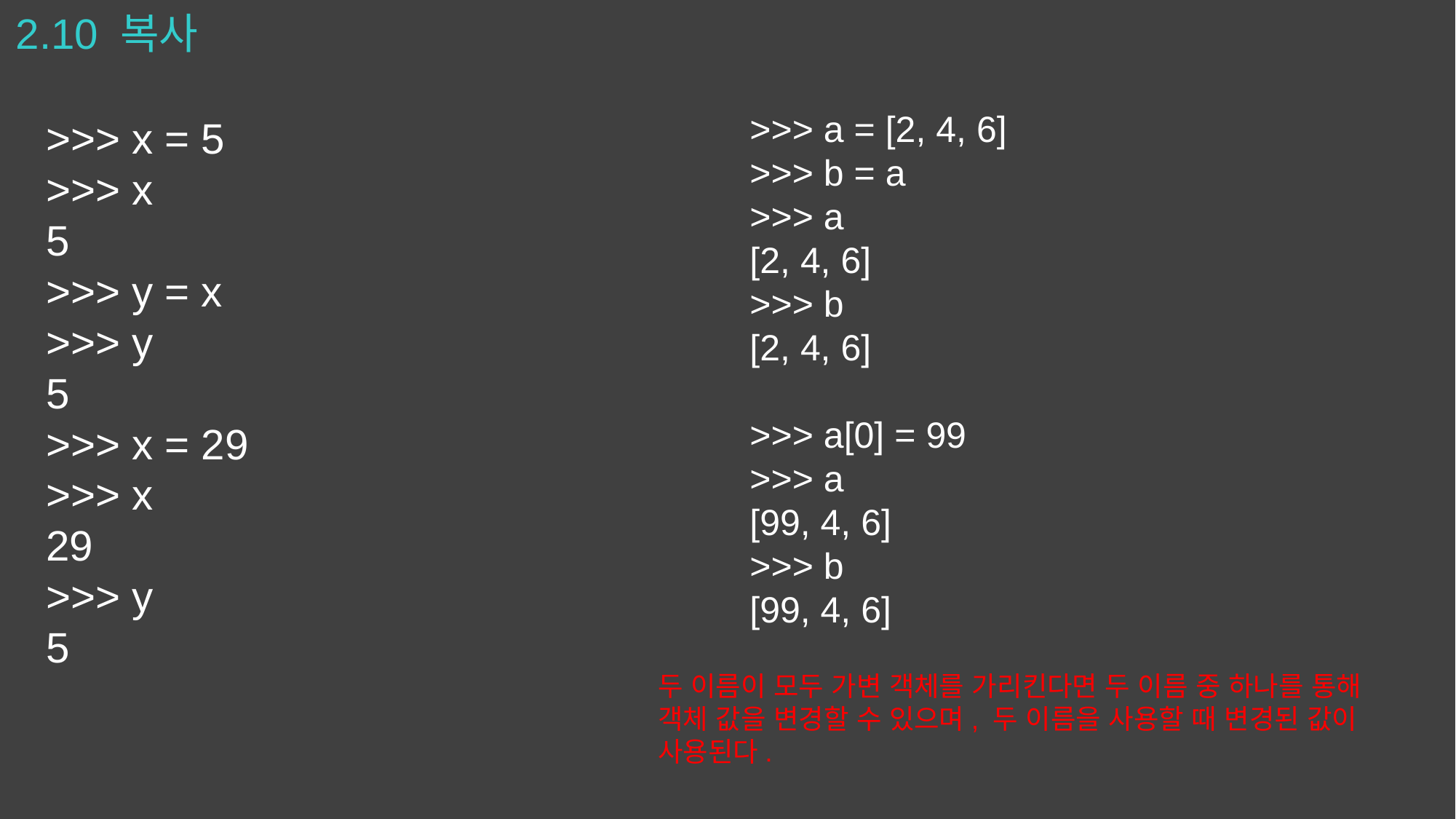

# 2.10 복사
>>> a = [2, 4, 6]
>>> b = a
>>> a
[2, 4, 6]
>>> b
[2, 4, 6]

>>> a[0] = 99
>>> a
[99, 4, 6]
>>> b
[99, 4, 6]

>>> x = 5
>>> x
5
>>> y = x
>>> y
5
>>> x = 29
>>> x
29
>>> y
5
두 이름이 모두 가변 객체를 가리킨다면 두 이름 중 하나를 통해 객체 값을 변경할 수 있으며, 두 이름을 사용할 때 변경된 값이 사용된다.